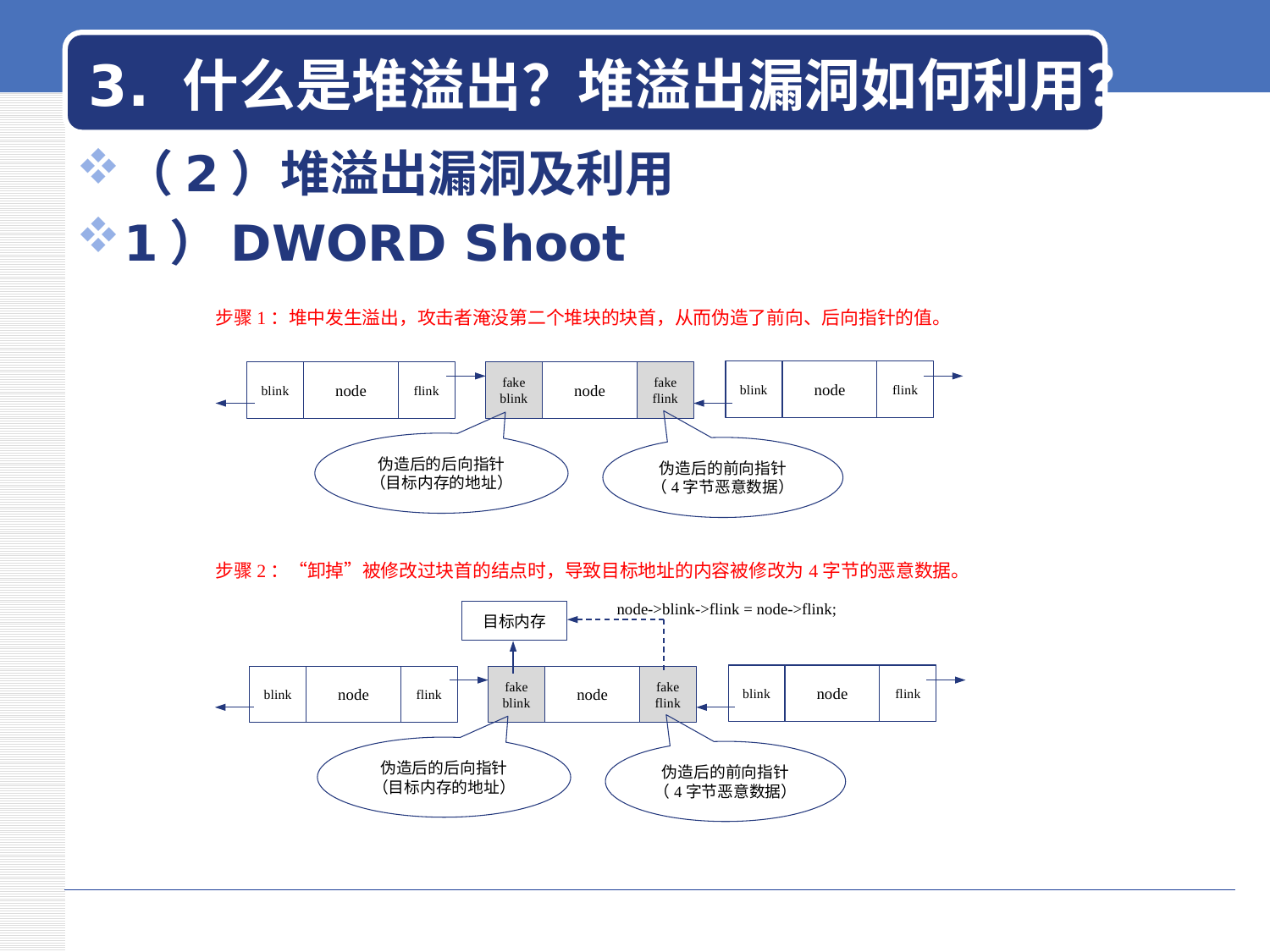

# 3. 什么是堆溢出？堆溢出漏洞如何利用？
（2）堆溢出漏洞及利用
1）DWORD Shoot

步骤1：堆中发生溢出，攻击者淹没第二个堆块的块首，从而伪造了前向、后向指针的值。
flink
blink
node
fake
flink
fake
blink
node
flink
blink
node
伪造后的后向指针
（目标内存的地址）
伪造后的前向指针
（4字节恶意数据）
步骤2：“卸掉”被修改过块首的结点时，导致目标地址的内容被修改为4字节的恶意数据。
node->blink->flink = node->flink;
目标内存
flink
blink
node
fake
flink
fake
blink
node
flink
blink
node
伪造后的后向指针
（目标内存的地址）
伪造后的前向指针
（4字节恶意数据）